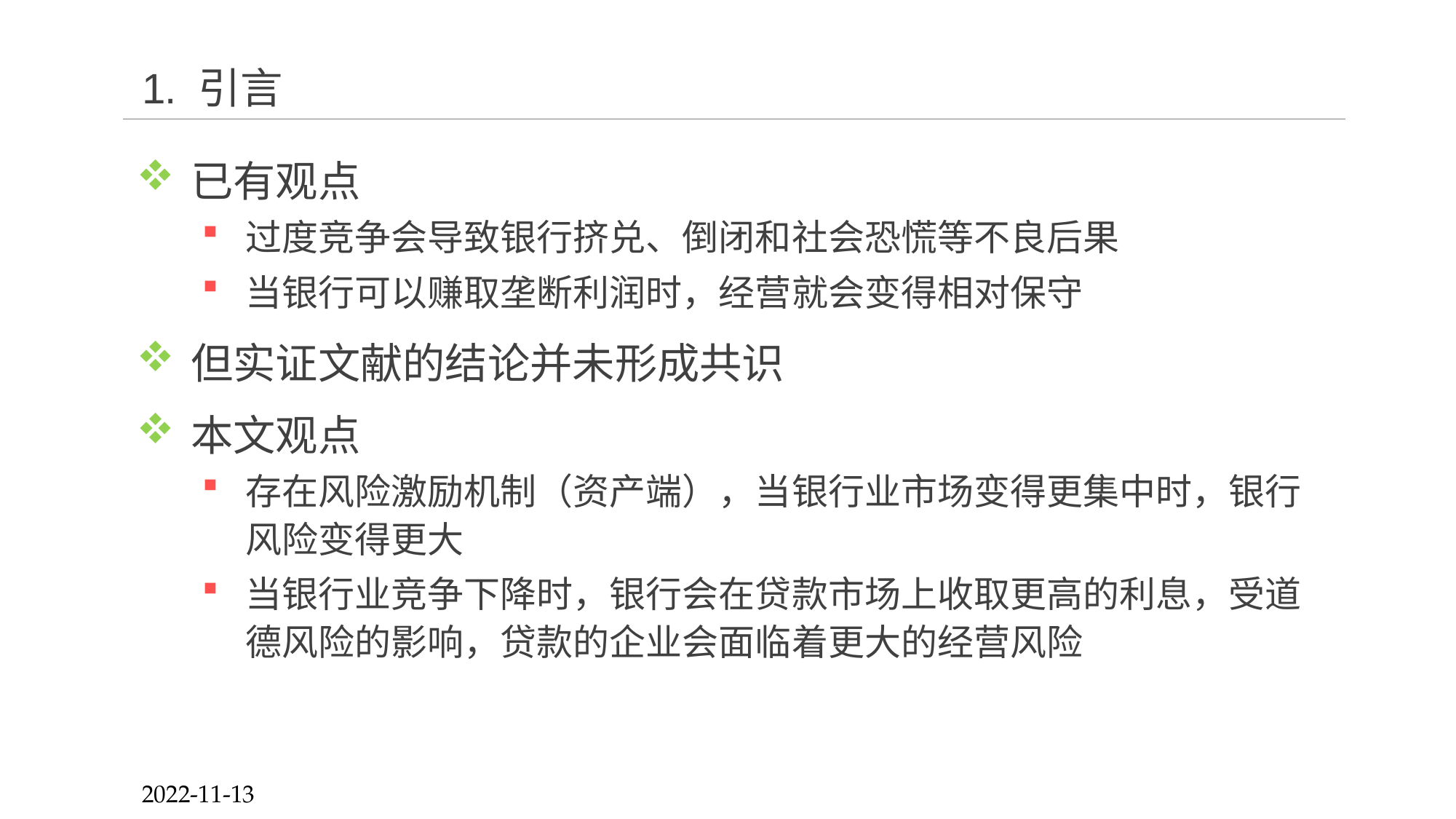

# 1. 引言
已有观点
过度竞争会导致银行挤兑、倒闭和社会恐慌等不良后果
当银行可以赚取垄断利润时，经营就会变得相对保守
但实证文献的结论并未形成共识
本文观点
存在风险激励机制（资产端），当银行业市场变得更集中时，银行风险变得更大
当银行业竞争下降时，银行会在贷款市场上收取更高的利息，受道德风险的影响，贷款的企业会面临着更大的经营风险
2022-11-13